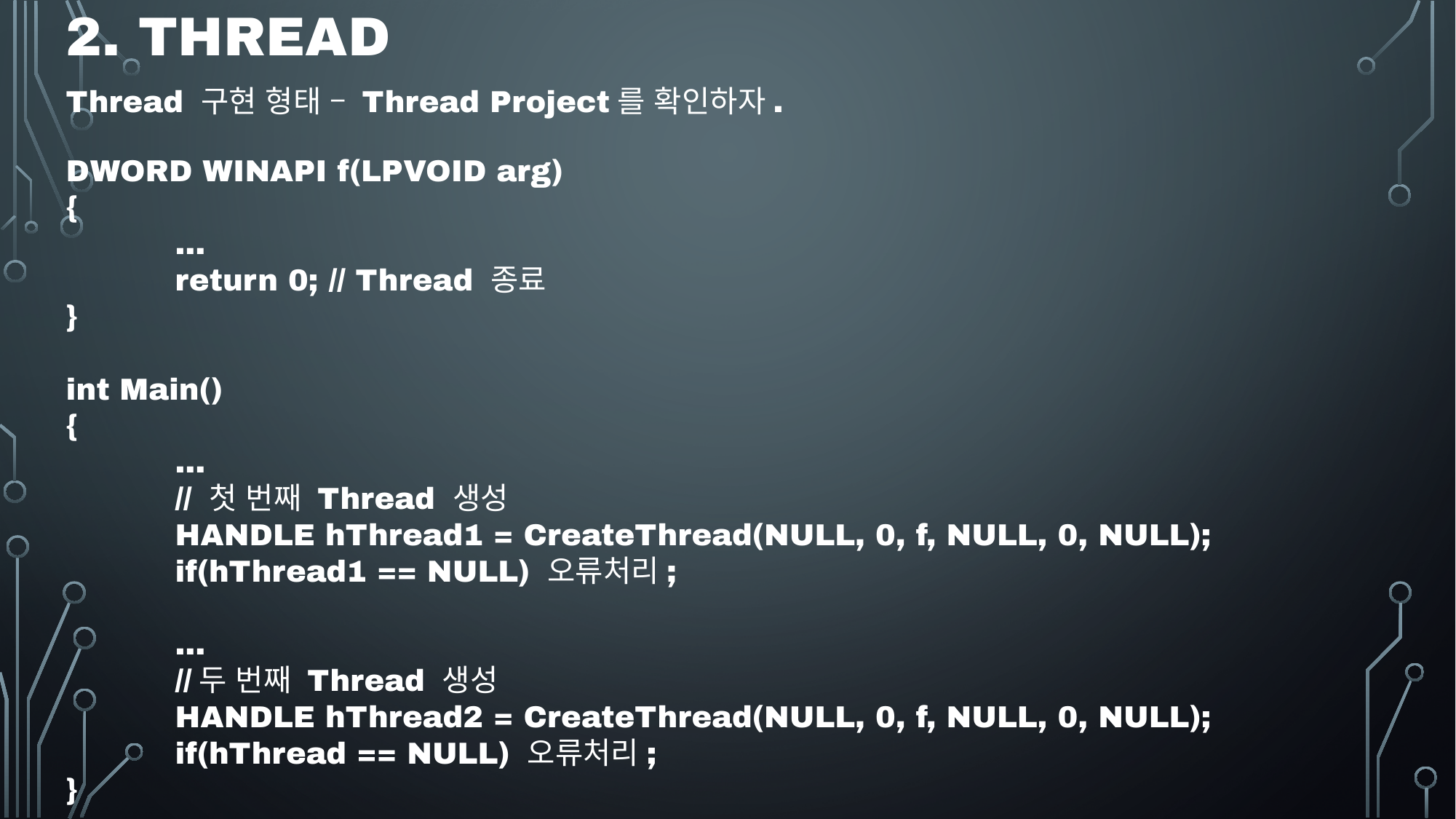

# 2. Thread
Thread 구현 형태 – Thread Project를 확인하자.

DWORD WINAPI f(LPVOID arg)
{
	…
	return 0; // Thread 종료
}

int Main()
{
	…
	// 첫 번째 Thread 생성
	HANDLE hThread1 = CreateThread(NULL, 0, f, NULL, 0, NULL);
	if(hThread1 == NULL) 오류처리;

	…
	//두 번째 Thread 생성
	HANDLE hThread2 = CreateThread(NULL, 0, f, NULL, 0, NULL);
	if(hThread == NULL) 오류처리;
}